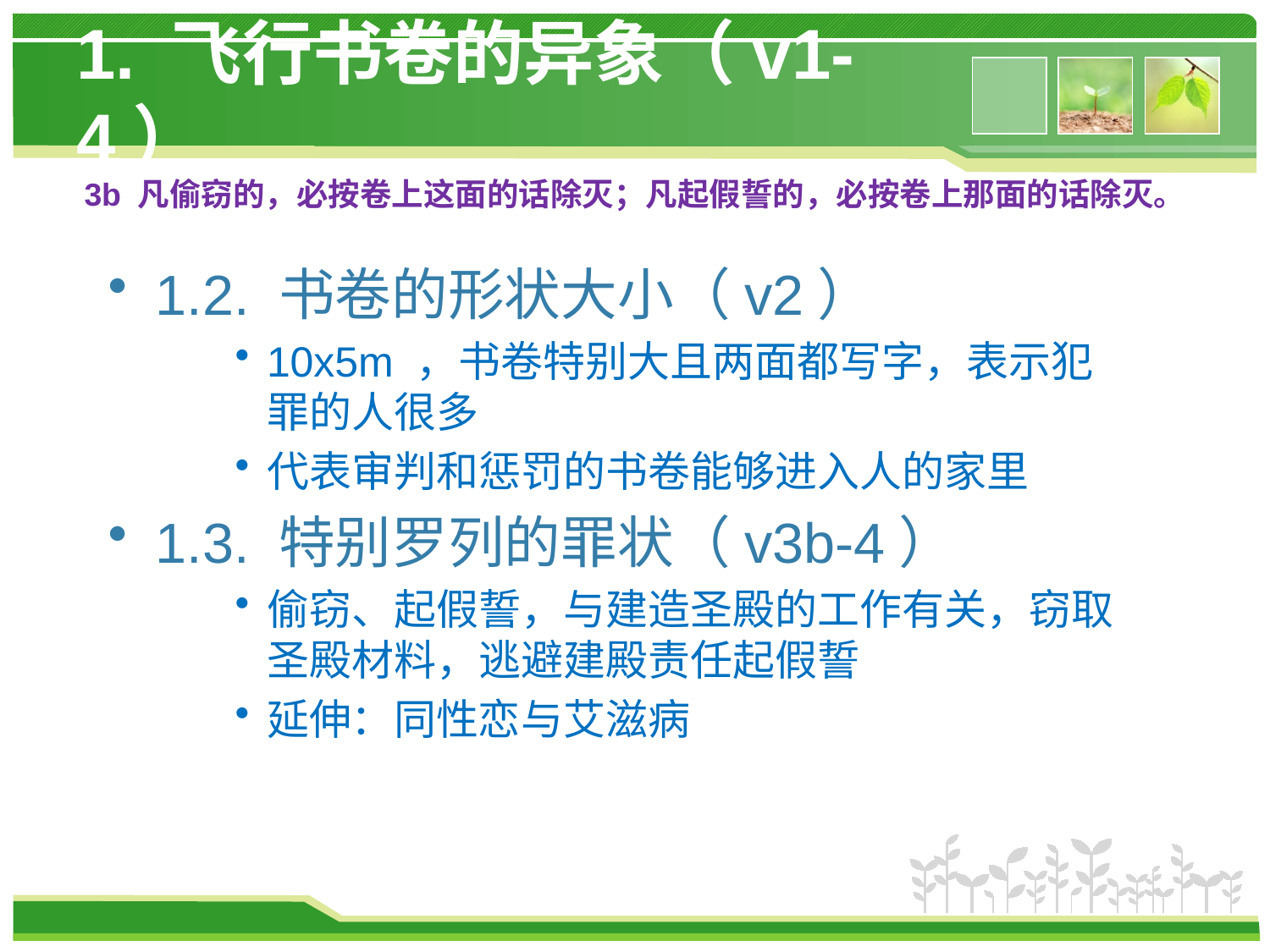

# 1. 飞行书卷的异象（v1-4）
3b 凡偷窃的，必按卷上这面的话除灭；凡起假誓的，必按卷上那面的话除灭。
1.2. 书卷的形状大小（v2）
10x5m ，书卷特别大且两面都写字，表示犯罪的人很多
代表审判和惩罚的书卷能够进入人的家里
1.3. 特别罗列的罪状（v3b-4）
偷窃、起假誓，与建造圣殿的工作有关，窃取圣殿材料，逃避建殿责任起假誓
延伸：同性恋与艾滋病